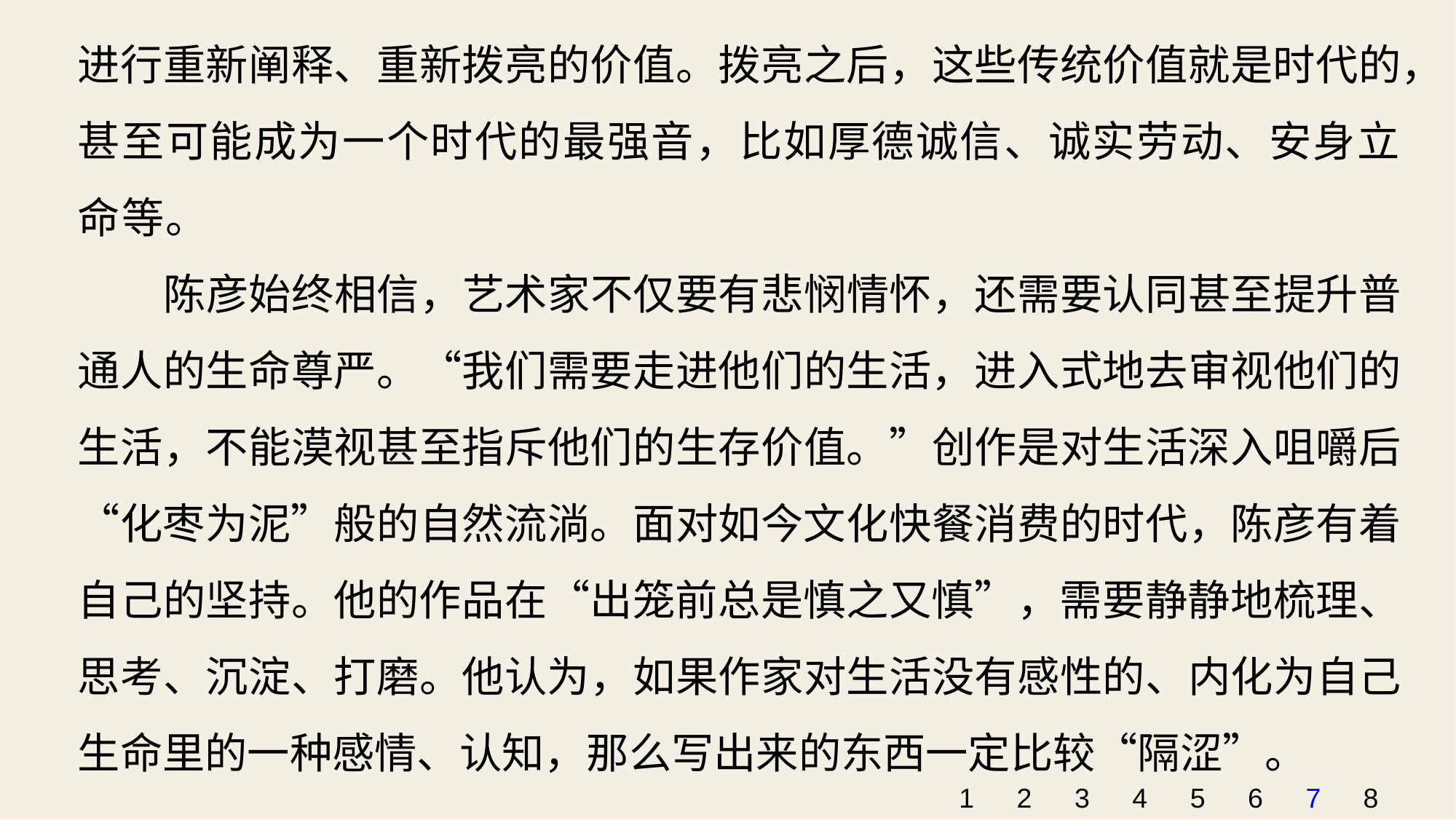

进行重新阐释、重新拨亮的价值。拨亮之后，这些传统价值就是时代的，甚至可能成为一个时代的最强音，比如厚德诚信、诚实劳动、安身立命等。
陈彦始终相信，艺术家不仅要有悲悯情怀，还需要认同甚至提升普通人的生命尊严。“我们需要走进他们的生活，进入式地去审视他们的生活，不能漠视甚至指斥他们的生存价值。”创作是对生活深入咀嚼后“化枣为泥”般的自然流淌。面对如今文化快餐消费的时代，陈彦有着自己的坚持。他的作品在“出笼前总是慎之又慎”，需要静静地梳理、思考、沉淀、打磨。他认为，如果作家对生活没有感性的、内化为自己生命里的一种感情、认知，那么写出来的东西一定比较“隔涩”。
1
2
3
4
5
6
7
8